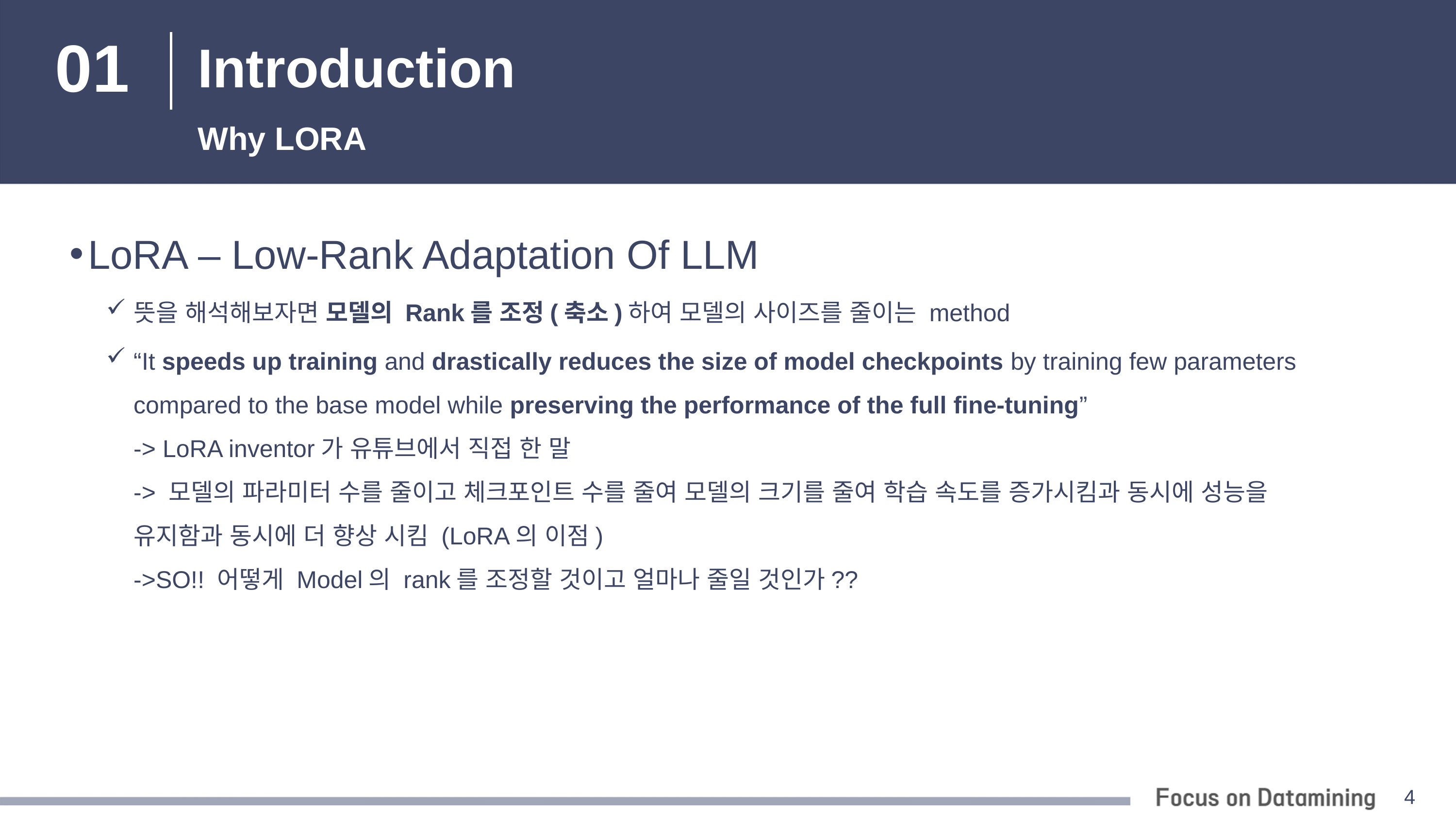

01
# Introduction
Why LORA
LoRA – Low-Rank Adaptation Of LLM
뜻을 해석해보자면 모델의 Rank를 조정(축소)하여 모델의 사이즈를 줄이는 method
“It speeds up training and drastically reduces the size of model checkpoints by training few parameters compared to the base model while preserving the performance of the full fine-tuning”
-> LoRA inventor가 유튜브에서 직접 한 말
-> 모델의 파라미터 수를 줄이고 체크포인트 수를 줄여 모델의 크기를 줄여 학습 속도를 증가시킴과 동시에 성능을 유지함과 동시에 더 향상 시킴 (LoRA의 이점)
->SO!! 어떻게 Model의 rank를 조정할 것이고 얼마나 줄일 것인가??